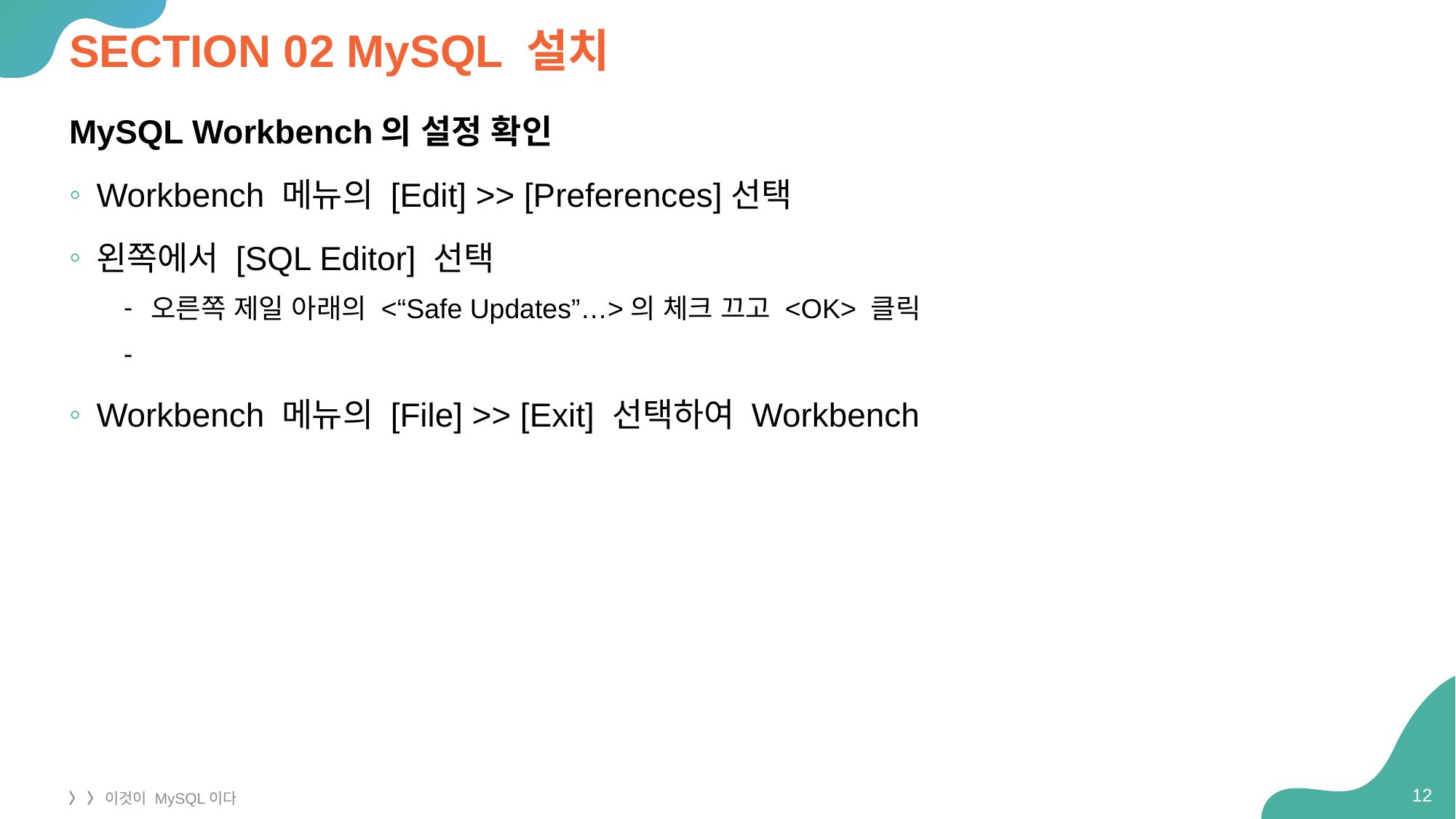

# SECTION 02 MySQL 설치
MySQL Workbench의 설정 확인
Workbench 메뉴의 [Edit] >> [Preferences]선택
왼쪽에서 [SQL Editor] 선택
오른쪽 제일 아래의 <“Safe Updates”…>의 체크 끄고 <OK> 클릭

Workbench 메뉴의 [File] >> [Exit] 선택하여 Workbench
12
〉 〉 이것이 MySQL이다